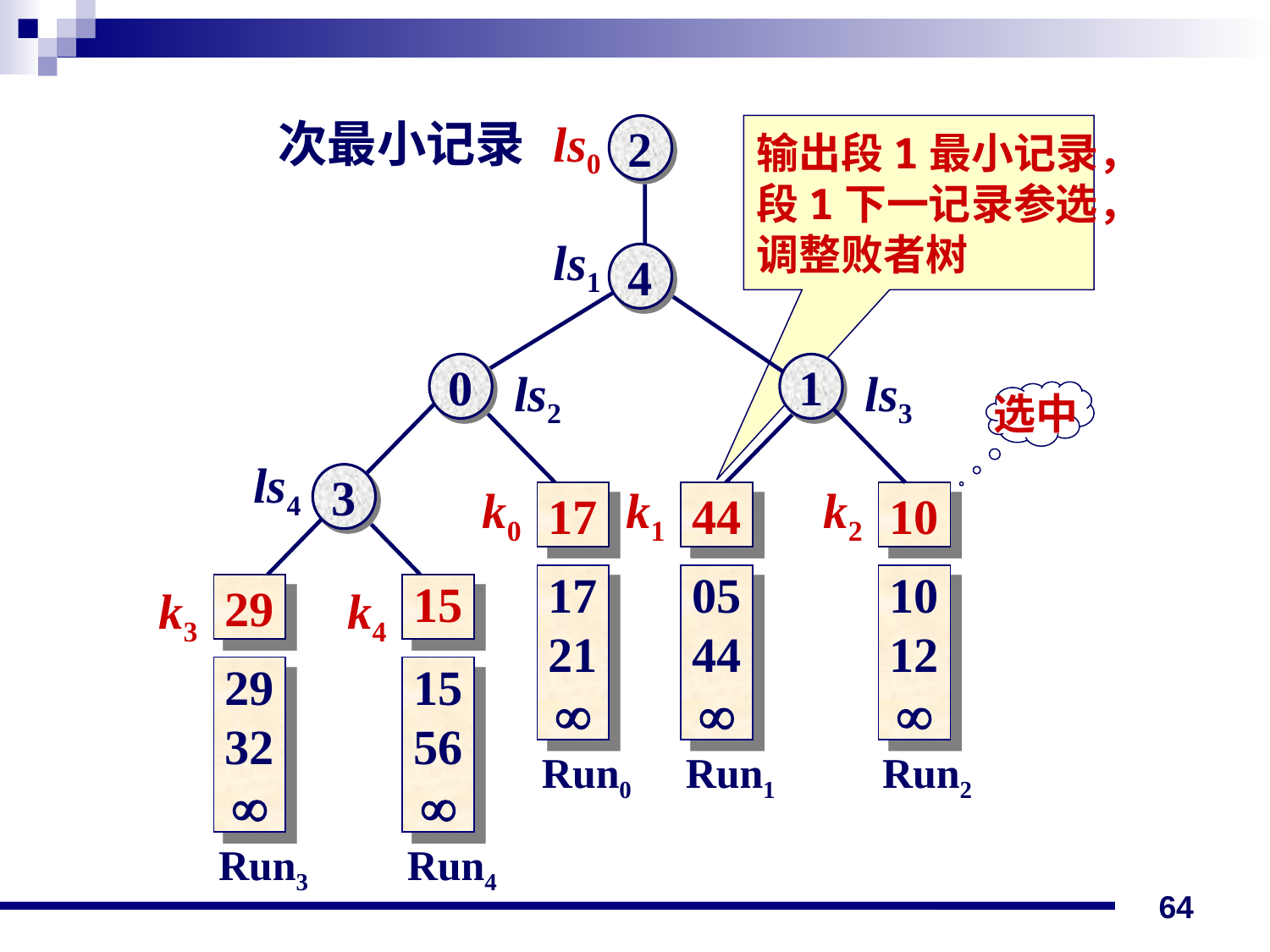

ls0
2
输出段1最小记录，
段1下一记录参选，
调整败者树

ls1
4

0
1
ls2
ls3
选中

ls4
3
k0
k1
k2
17
44
10

17
21
∞
05
44
∞
10
12
∞
k3
k4
29
15
29
32
∞
15
56
∞
Run0
Run1
Run2
Run3
Run4
次最小记录

64